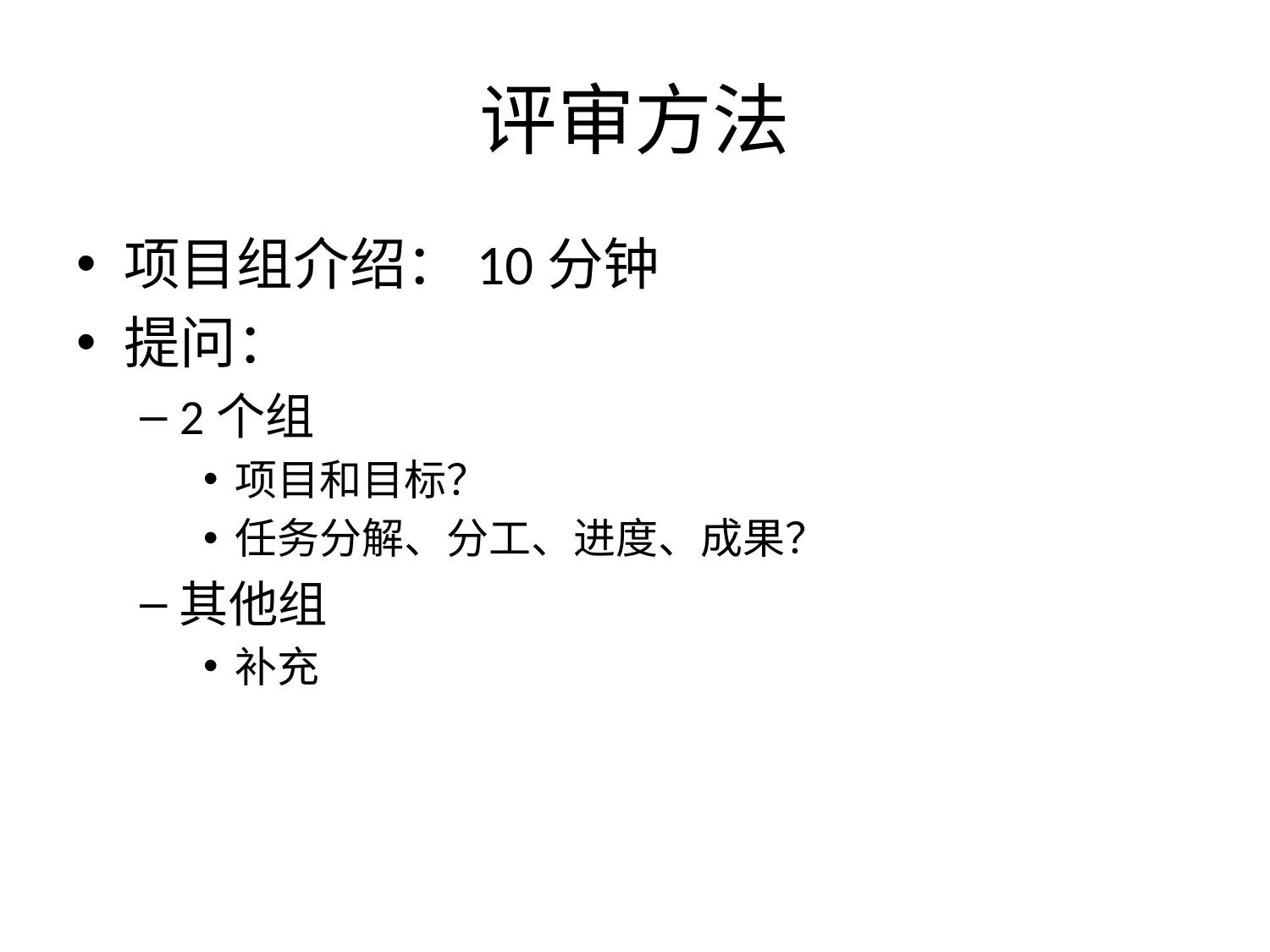

# 评审方法
项目组介绍：10分钟
提问：
2个组
项目和目标？
任务分解、分工、进度、成果？
其他组
补充